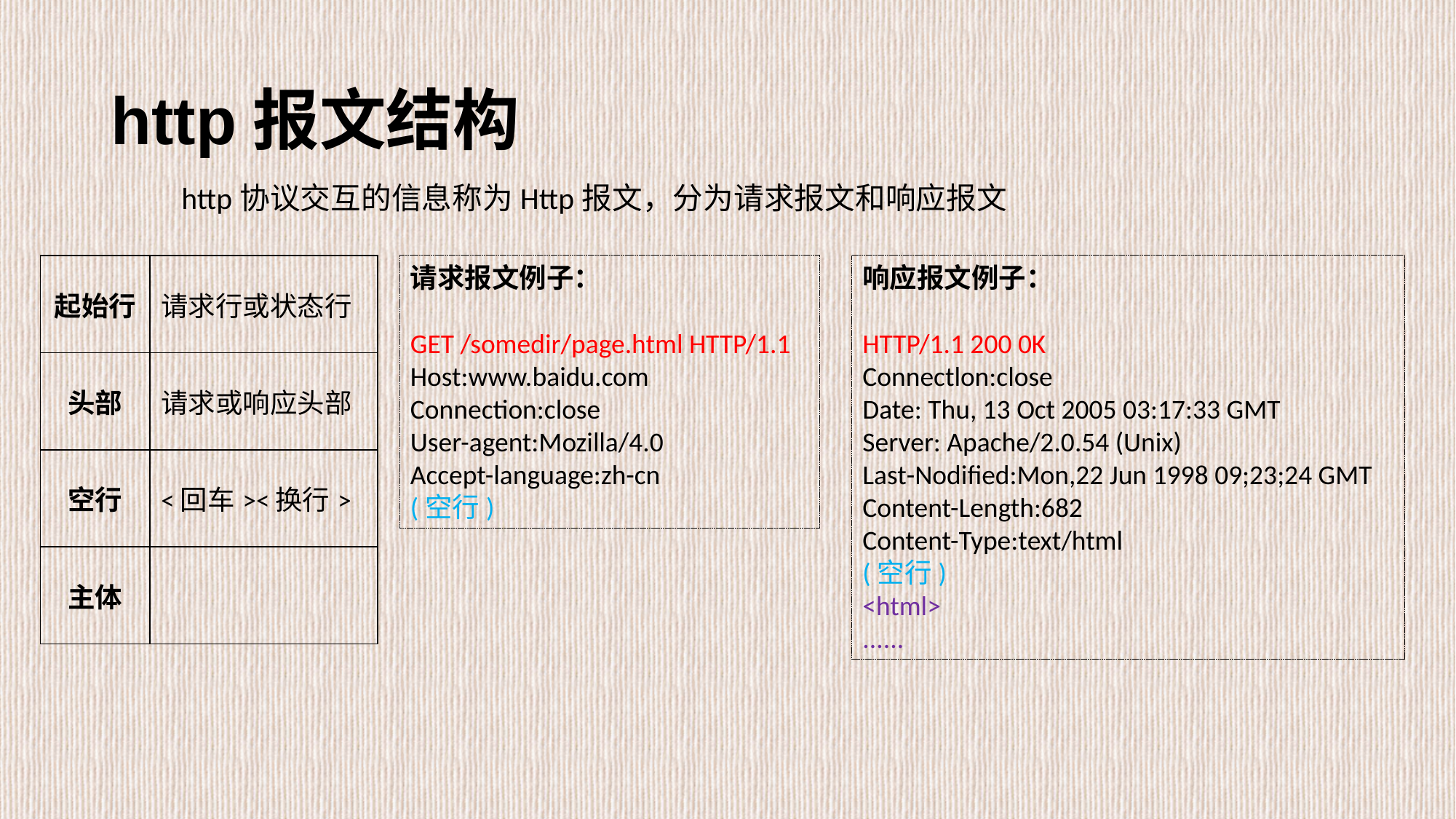

# http报文结构
http协议交互的信息称为Http报文，分为请求报文和响应报文
| 起始行 | 请求行或状态行 |
| --- | --- |
| 头部 | 请求或响应头部 |
| 空行 | <回车><换行> |
| 主体 |  |
请求报文例子：

GET /somedir/page.html HTTP/1.1
Host:www.baidu.com
Connection:close
User-agent:Mozilla/4.0
Accept-language:zh-cn
(空行)
响应报文例子：

HTTP/1.1 200 0K
Connectlon:close
Date: Thu, 13 Oct 2005 03:17:33 GMT
Server: Apache/2.0.54 (Unix)
Last-Nodified:Mon,22 Jun 1998 09;23;24 GMT
Content-Length:682
Content-Type:text/html
(空行)
<html>
......